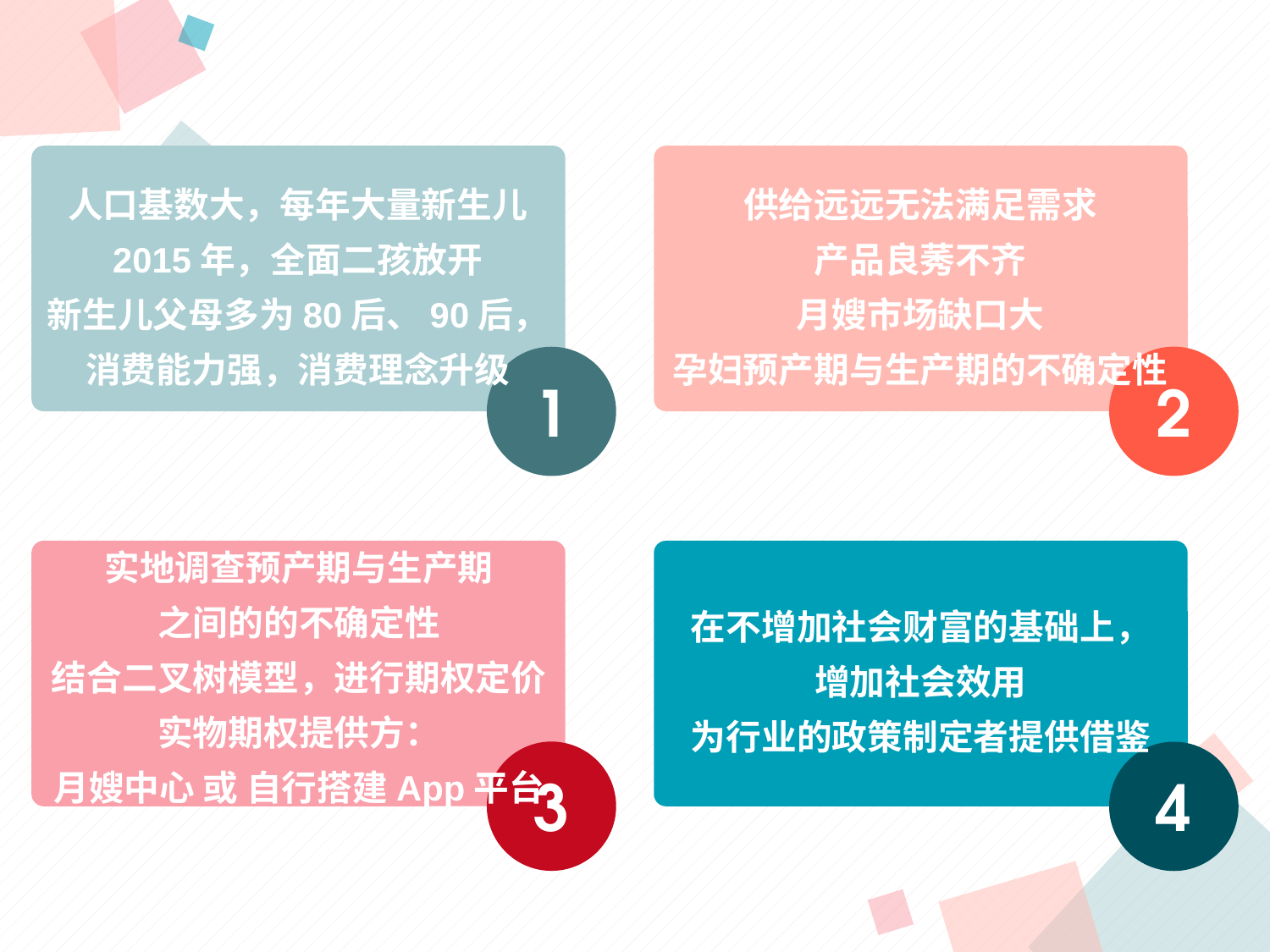

人口基数大，每年大量新生儿
2015年，全面二孩放开
新生儿父母多为80后、90后，
消费能力强，消费理念升级
供给远远无法满足需求
产品良莠不齐
月嫂市场缺口大
孕妇预产期与生产期的不确定性
2
1
实地调查预产期与生产期
之间的的不确定性
结合二叉树模型，进行期权定价
实物期权提供方：
月嫂中心 或 自行搭建App平台

在不增加社会财富的基础上，
增加社会效用
为行业的政策制定者提供借鉴
3
4